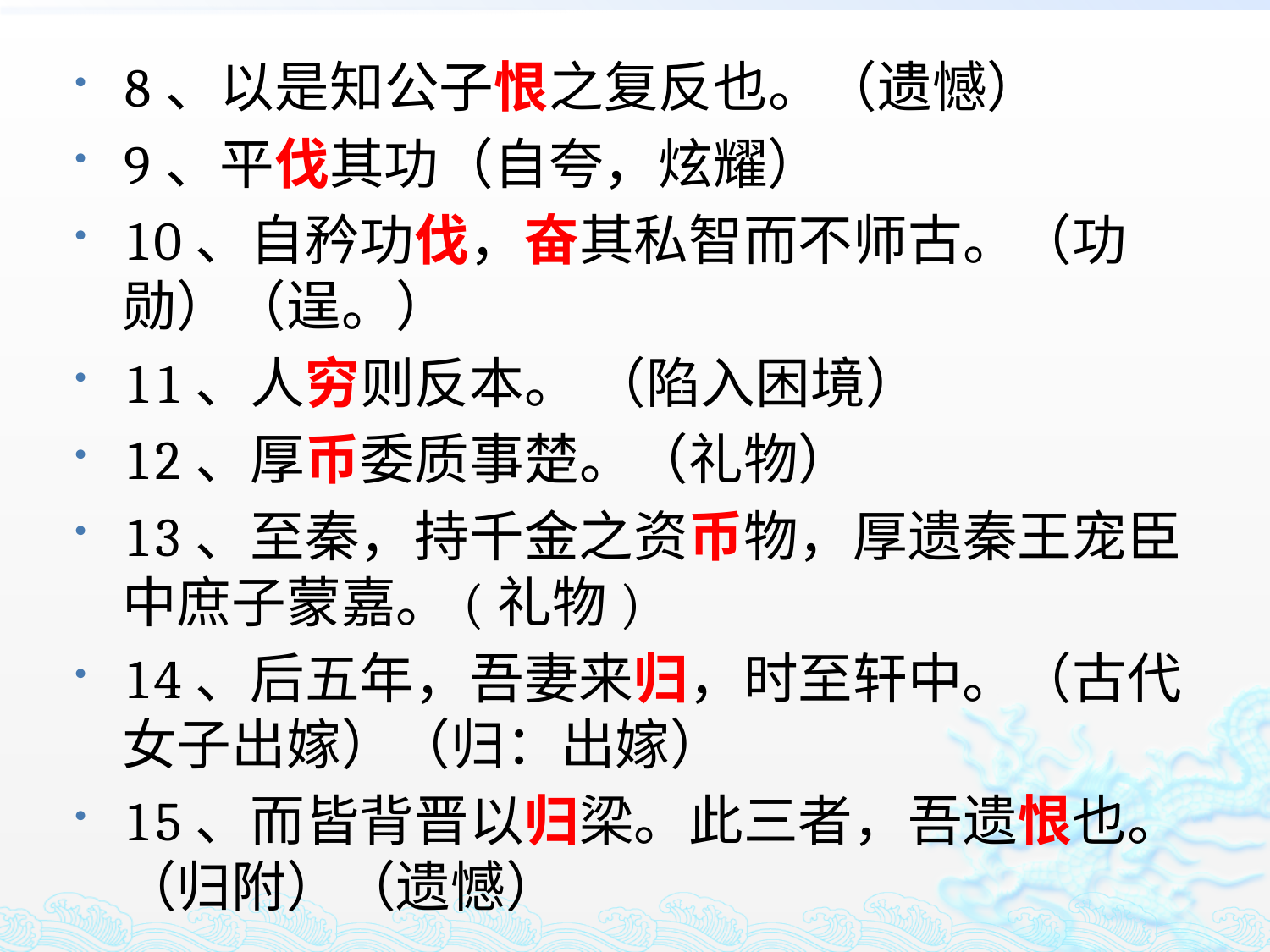

8、以是知公子恨之复反也。（遗憾）
9、平伐其功（自夸，炫耀）
10、自矜功伐，奋其私智而不师古。（功勋）（逞。）
11、人穷则反本。 （陷入困境）
12、厚币委质事楚。（礼物）
13、至秦，持千金之资币物，厚遗秦王宠臣中庶子蒙嘉。(礼物)
14、后五年，吾妻来归，时至轩中。（古代女子出嫁）（归：出嫁）
15、而皆背晋以归梁。此三者，吾遗恨也。（归附）（遗憾）